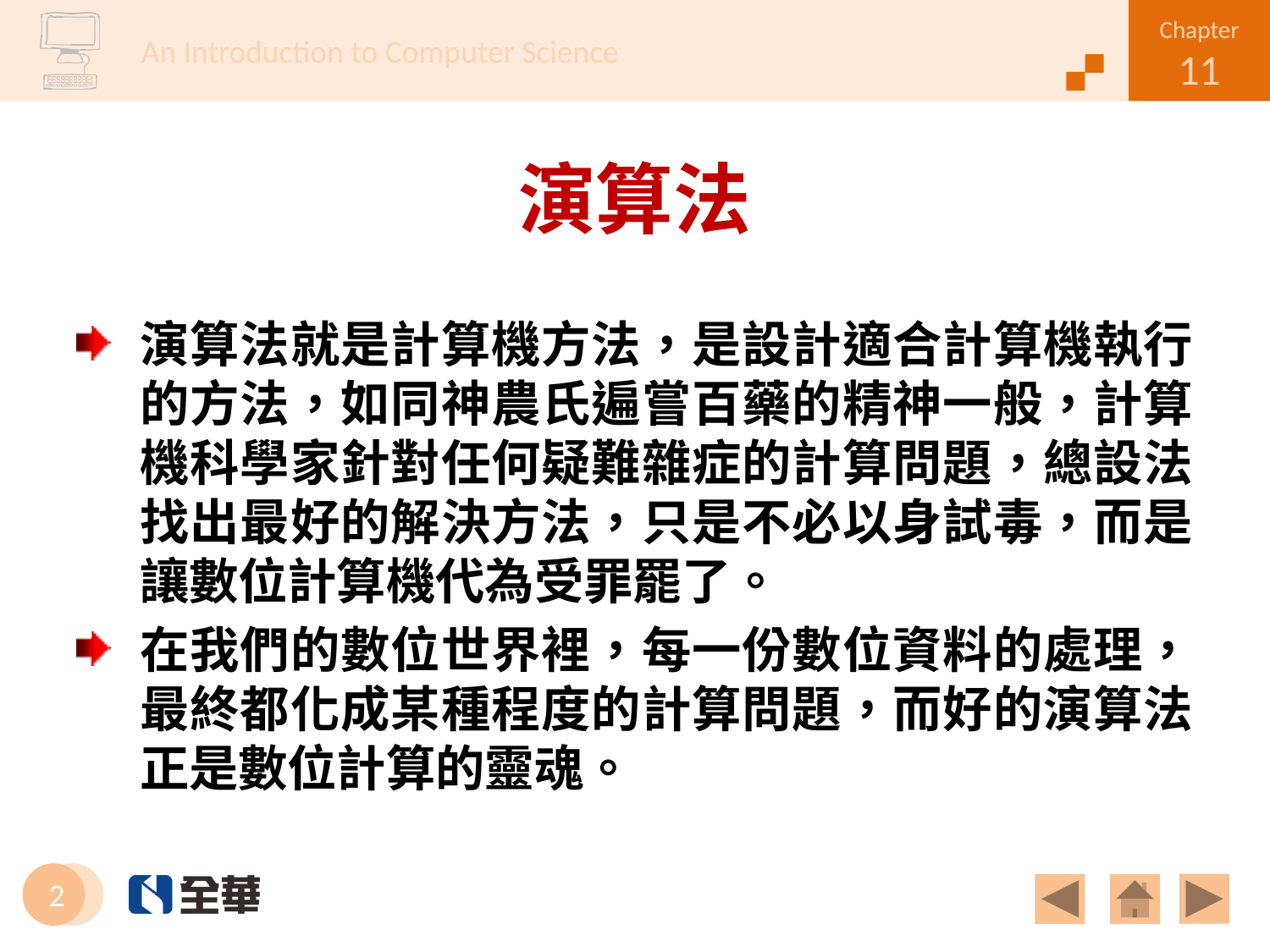

# 演算法
演算法就是計算機方法，是設計適合計算機執行的方法，如同神農氏遍嘗百藥的精神一般，計算機科學家針對任何疑難雜症的計算問題，總設法找出最好的解決方法，只是不必以身試毒，而是讓數位計算機代為受罪罷了。
在我們的數位世界裡，每一份數位資料的處理，最終都化成某種程度的計算問題，而好的演算法正是數位計算的靈魂。